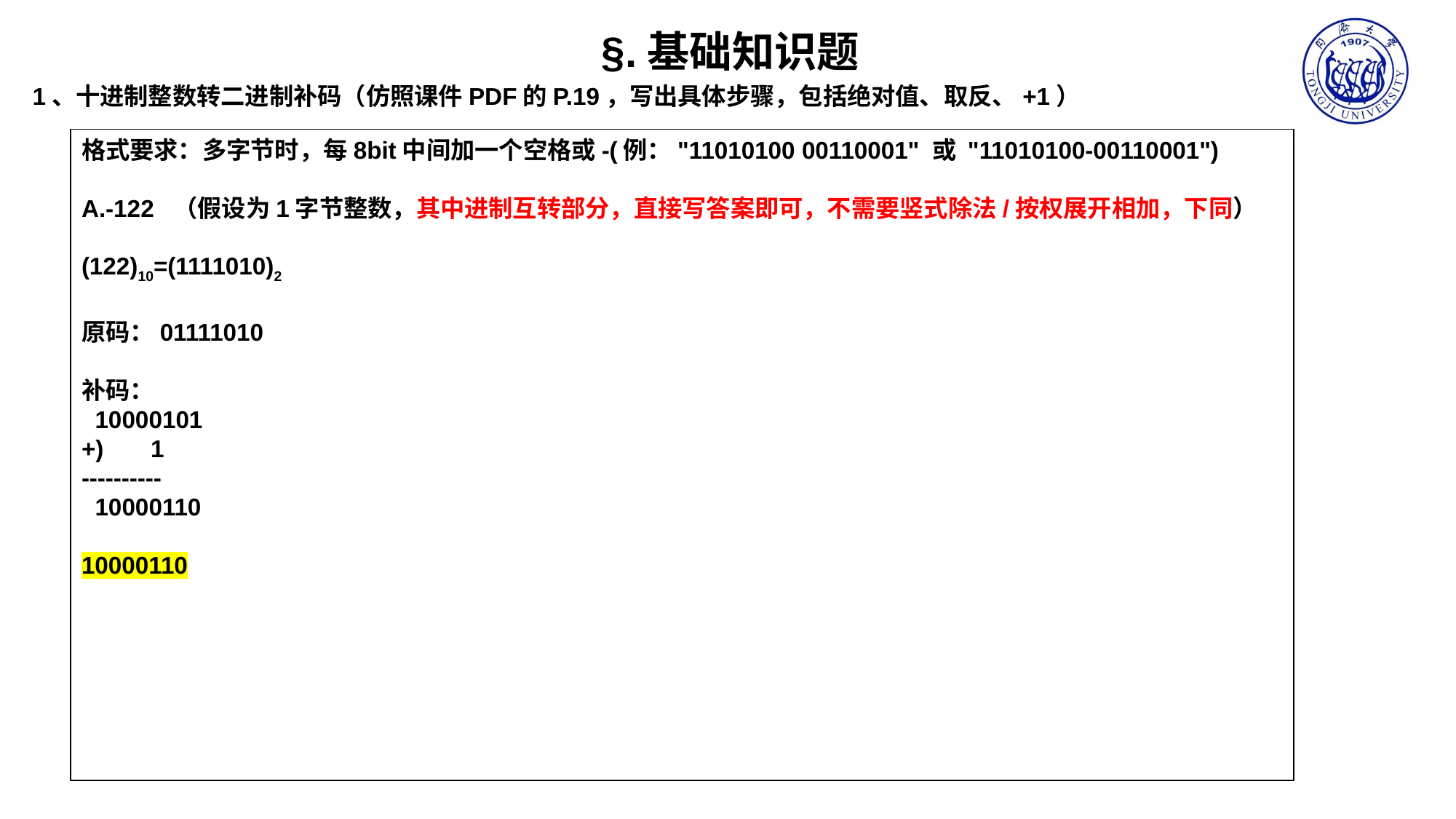

§.基础知识题
1、十进制整数转二进制补码（仿照课件PDF的P.19，写出具体步骤，包括绝对值、取反、+1）
格式要求：多字节时，每8bit中间加一个空格或-(例："11010100 00110001" 或 "11010100-00110001")

A.-122  （假设为1字节整数，其中进制互转部分，直接写答案即可，不需要竖式除法/按权展开相加，下同）

(122)10=(1111010)2

原码：01111010

补码：
  10000101
+)       1
----------
  10000110

10000110